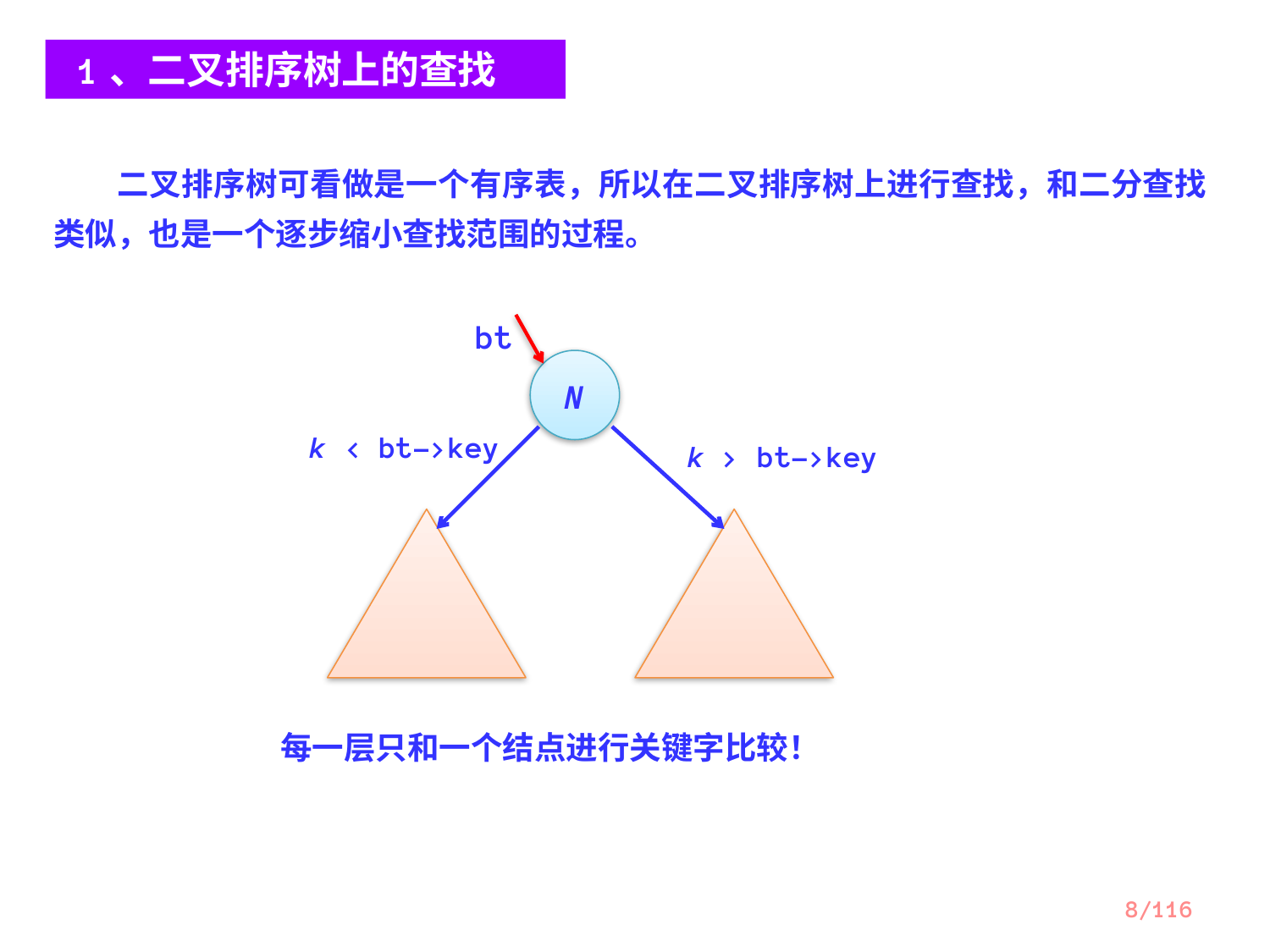

1、二叉排序树上的查找
　　二叉排序树可看做是一个有序表，所以在二叉排序树上进行查找，和二分查找类似，也是一个逐步缩小查找范围的过程。
bt
N
k < bt->key
k > bt->key

每一层只和一个结点进行关键字比较！
8/116